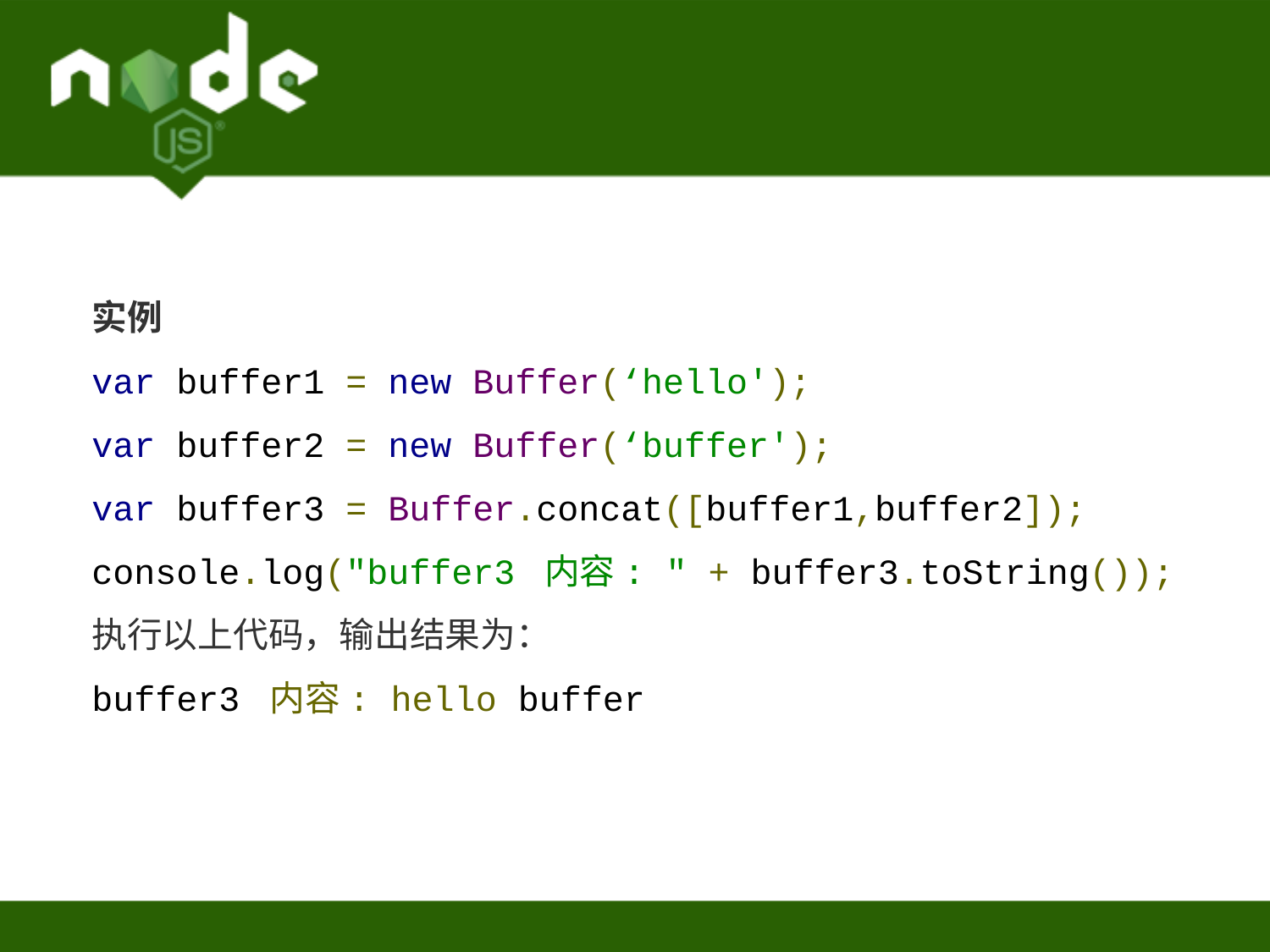

实例
var buffer1 = new Buffer(‘hello');
var buffer2 = new Buffer(‘buffer');
var buffer3 = Buffer.concat([buffer1,buffer2]);
console.log("buffer3 内容: " + buffer3.toString());
执行以上代码，输出结果为：
buffer3 内容: hello buffer